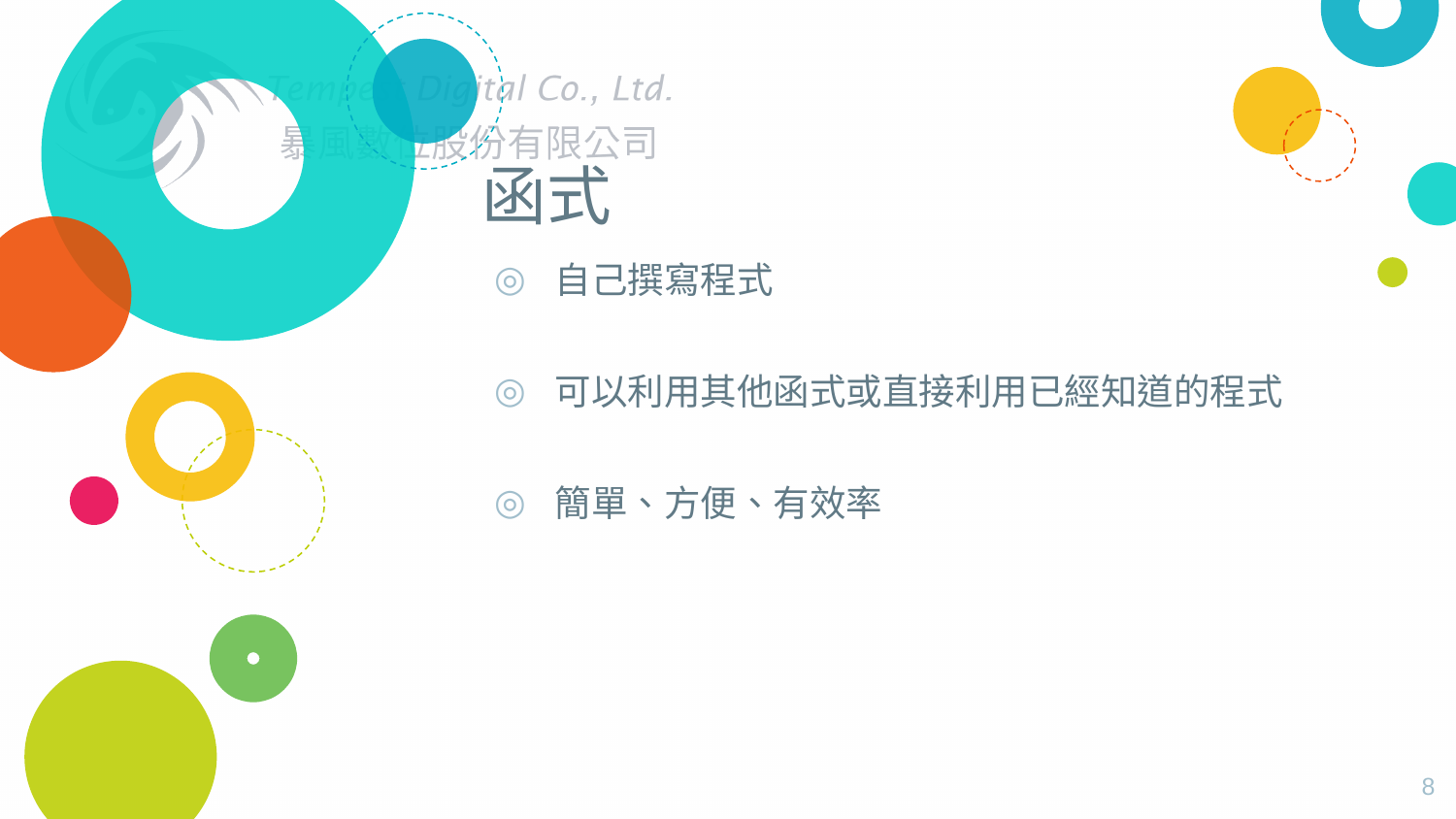

# 函式
自己撰寫程式

可以利用其他函式或直接利用已經知道的程式

簡單、方便、有效率
8